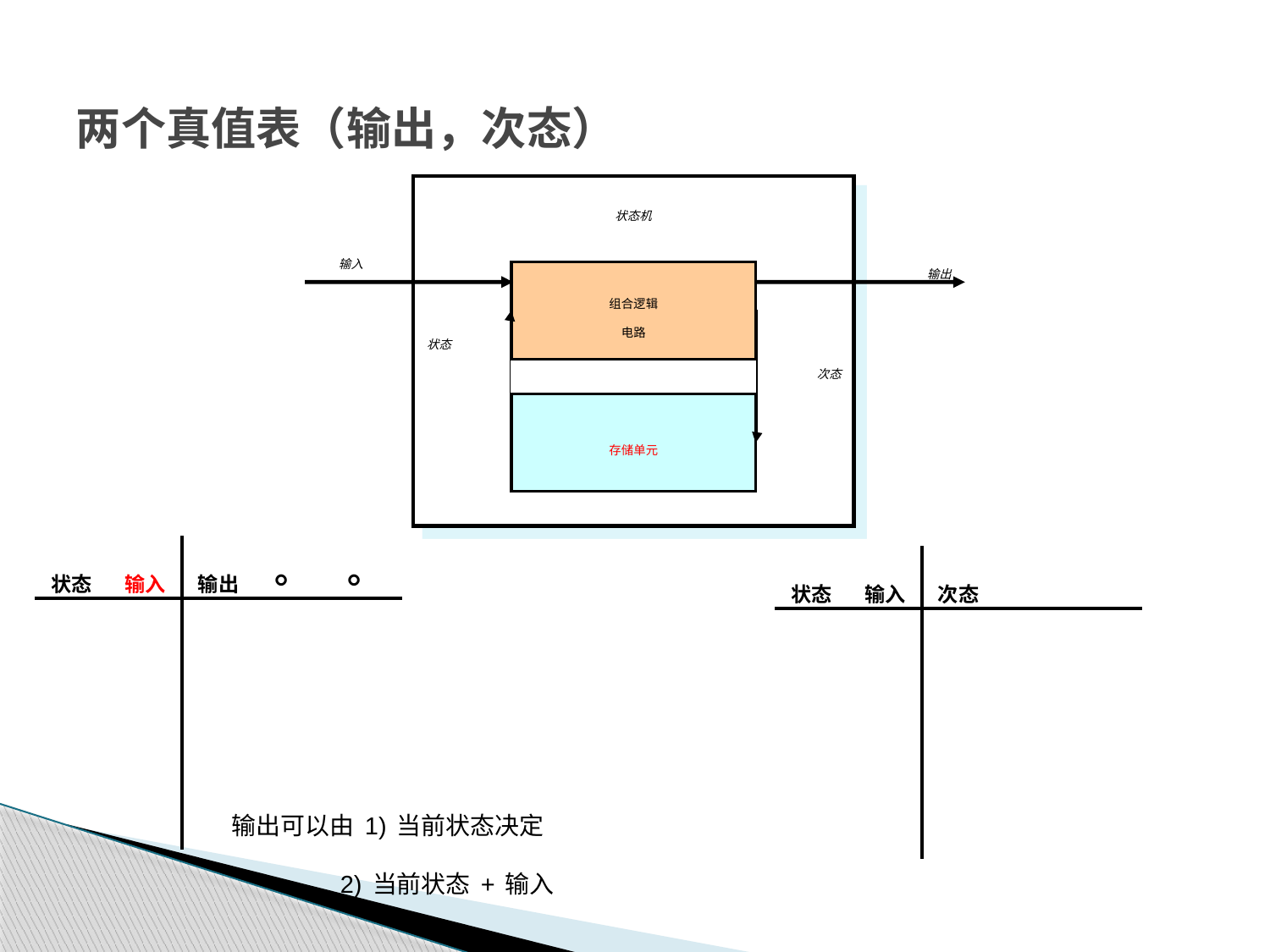

两个真值表（输出，次态）

状态机
输入
输出
组合逻辑
电路

状态
次态
存储单元

| 状态 | 输入 | 输出 | 。 | 。 |
| --- | --- | --- | --- | --- |
|  |  |  |  |  |
|  |  |  |  |  |
|  |  |  |  |  |
|  |  |  |  |  |
| 状态 | 输入 | 次态 |  |  |
| --- | --- | --- | --- | --- |
|  |  |  |  |  |
|  |  |  |  |  |
|  |  |  |  |  |
|  |  |  |  |  |
输出可以由1)当前状态决定
                2)当前状态+输入